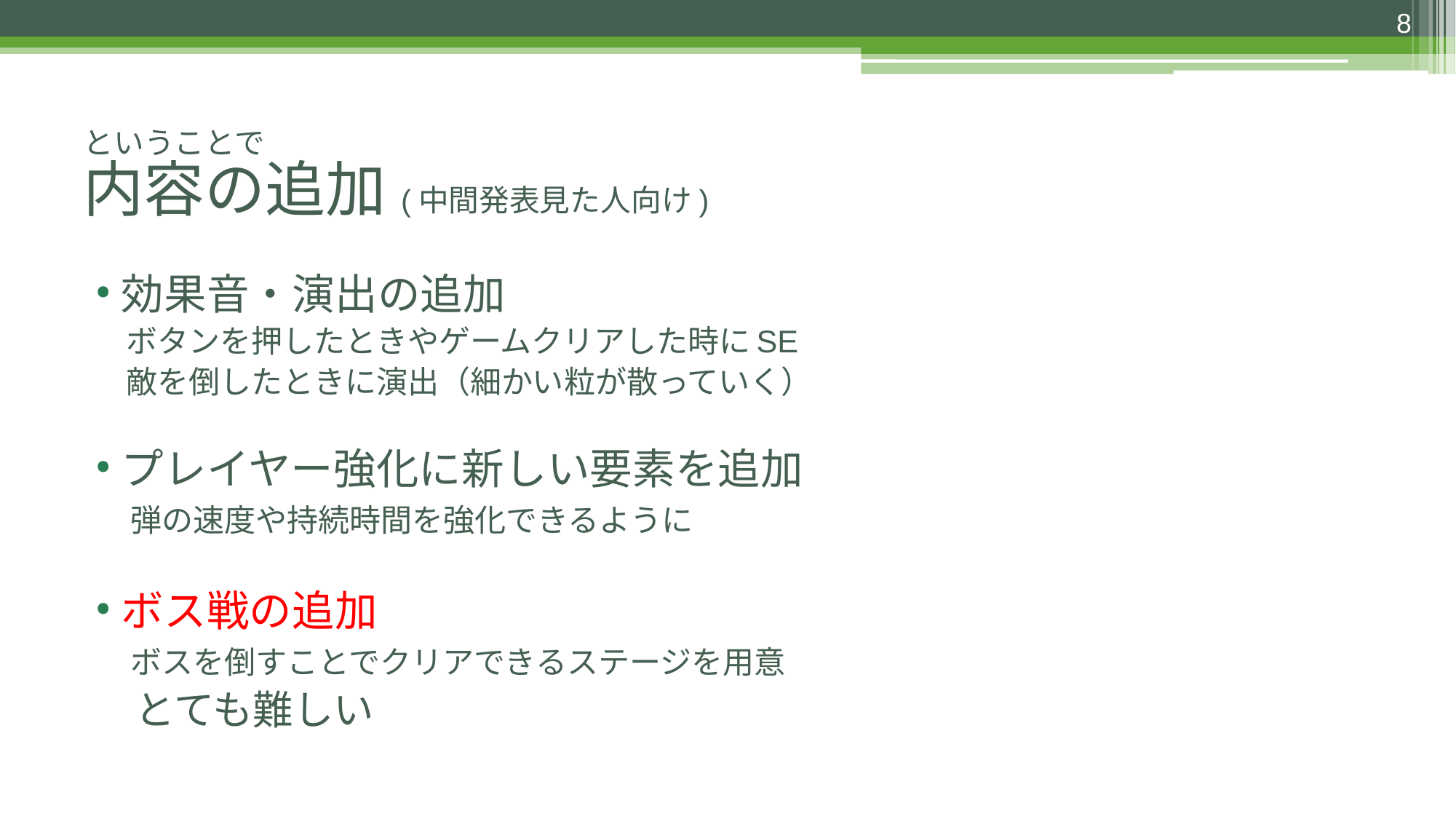

8
ということで
# 内容の追加(中間発表見た人向け)

効果音・演出の追加
　ボタンを押したときやゲームクリアした時にSE
　敵を倒したときに演出（細かい粒が散っていく）

プレイヤー強化に新しい要素を追加
　弾の速度や持続時間を強化できるように

ボス戦の追加
　ボスを倒すことでクリアできるステージを用意
　とても難しい